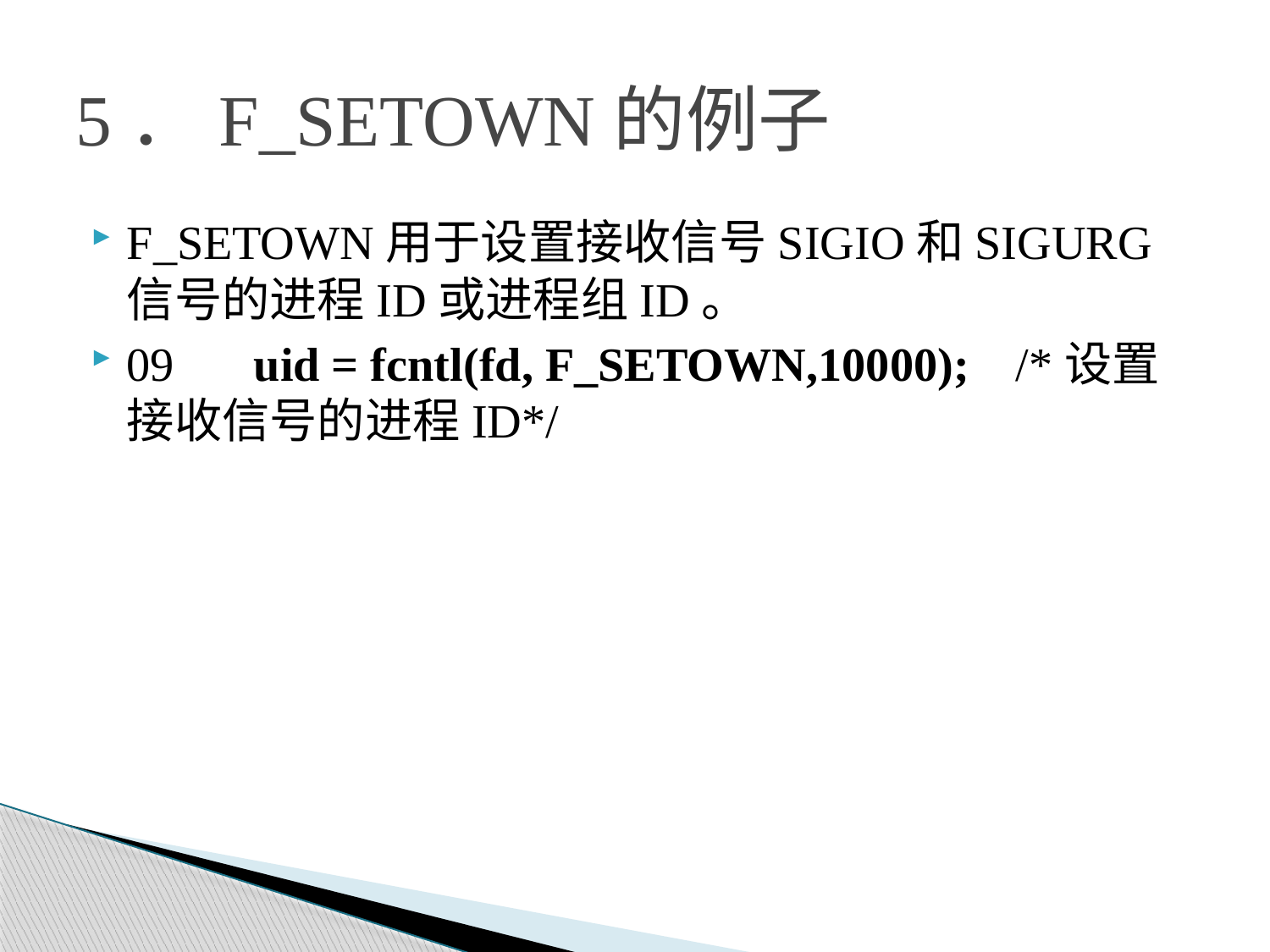

# 5．F_SETOWN的例子
F_SETOWN用于设置接收信号SIGIO和SIGURG信号的进程ID或进程组ID。
09	uid = fcntl(fd, F_SETOWN,10000);	/*设置接收信号的进程ID*/